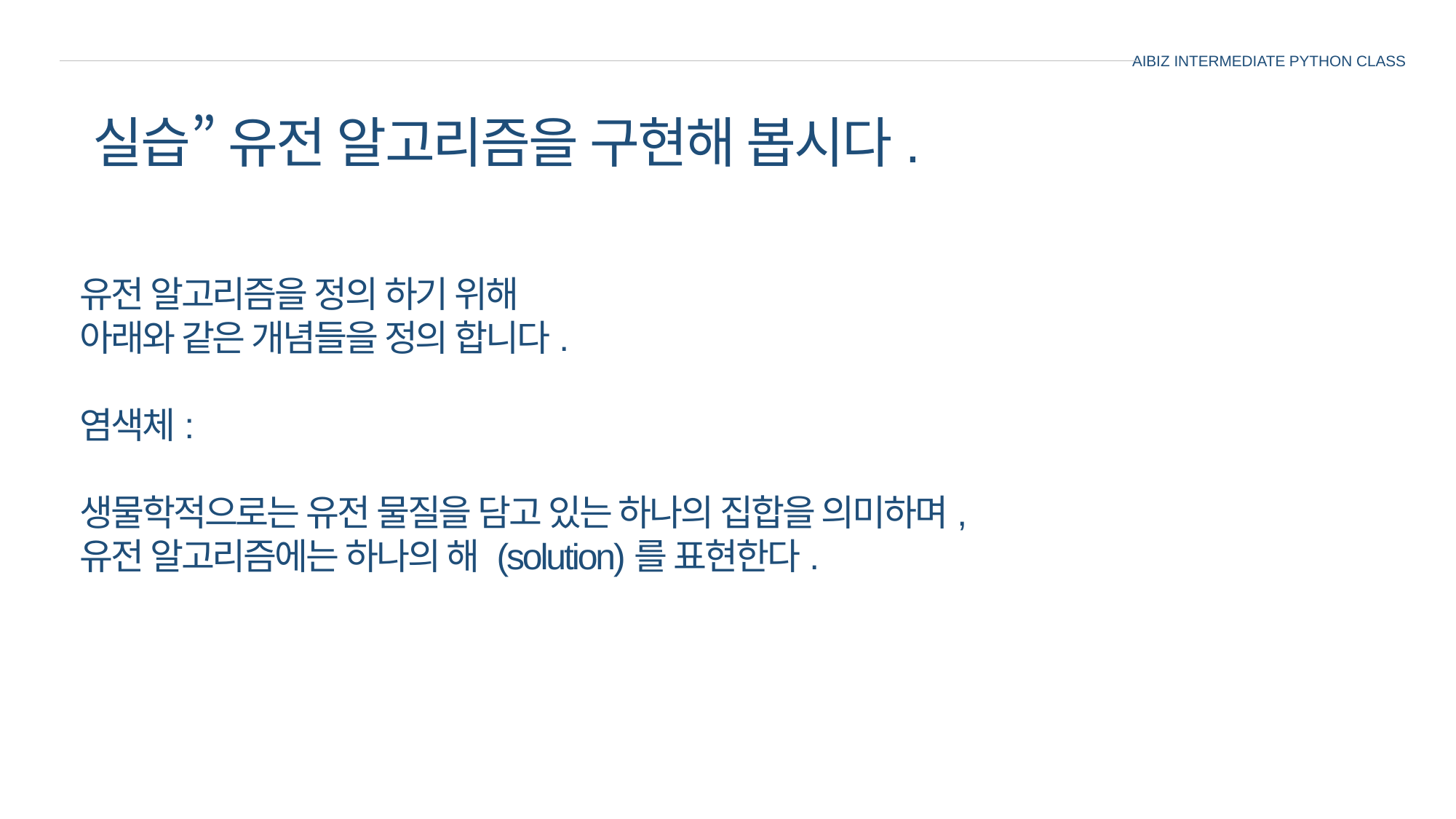

AIBIZ INTERMEDIATE PYTHON CLASS
실습” 유전 알고리즘을 구현해 봅시다.
유전 알고리즘을 정의 하기 위해
아래와 같은 개념들을 정의 합니다.

염색체:

생물학적으로는 유전 물질을 담고 있는 하나의 집합을 의미하며,
유전 알고리즘에는 하나의 해 (solution)를 표현한다.